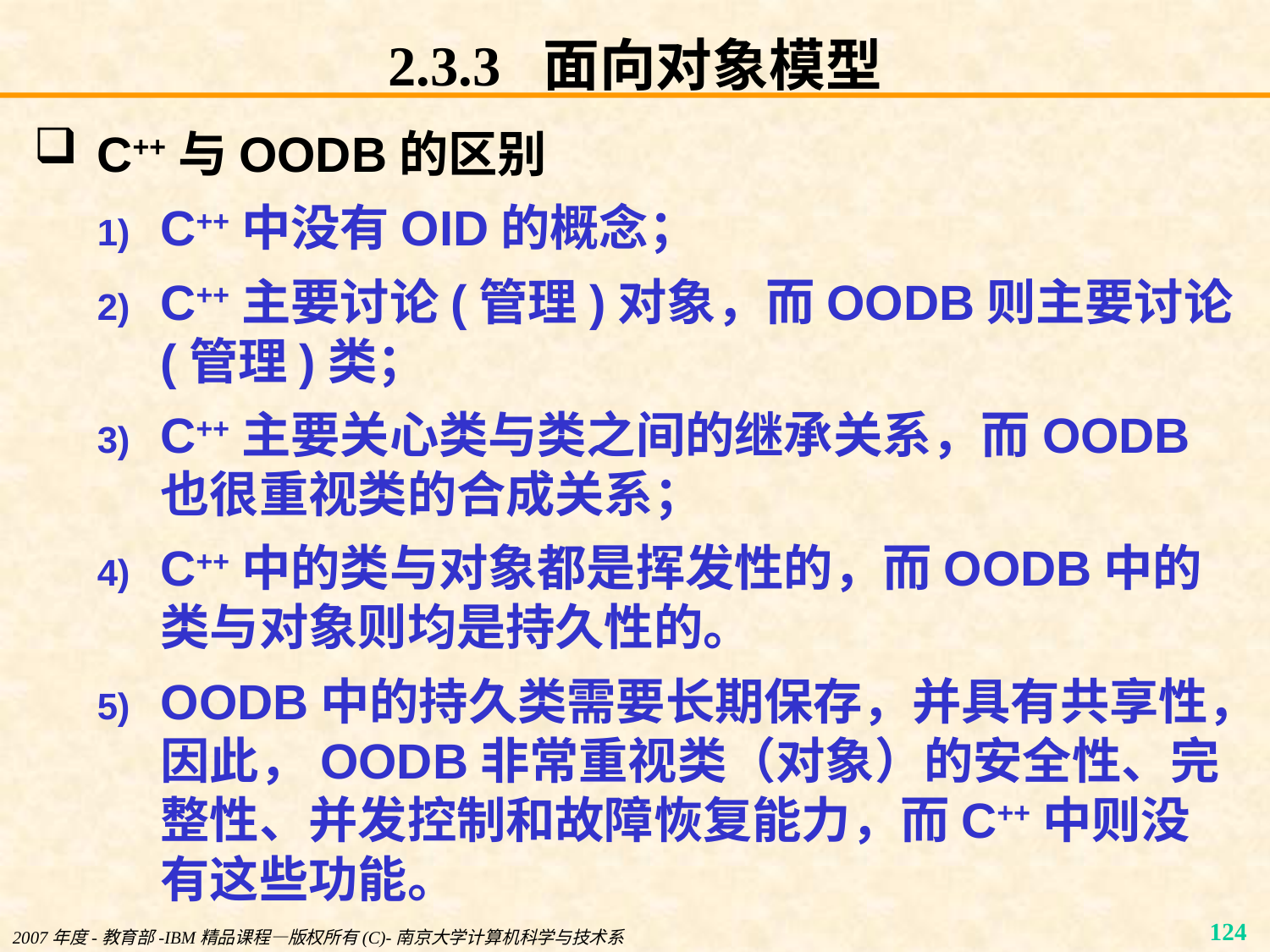

# 2.3.3  面向对象模型
C++与OODB的区别
C++中没有OID的概念；
C++主要讨论(管理)对象，而OODB则主要讨论(管理)类；
C++主要关心类与类之间的继承关系，而OODB也很重视类的合成关系；
C++中的类与对象都是挥发性的，而OODB中的类与对象则均是持久性的。
OODB中的持久类需要长期保存，并具有共享性，因此，OODB非常重视类（对象）的安全性、完整性、并发控制和故障恢复能力，而C++中则没有这些功能。
124
2007年度-教育部-IBM精品课程—版权所有(C)-南京大学计算机科学与技术系